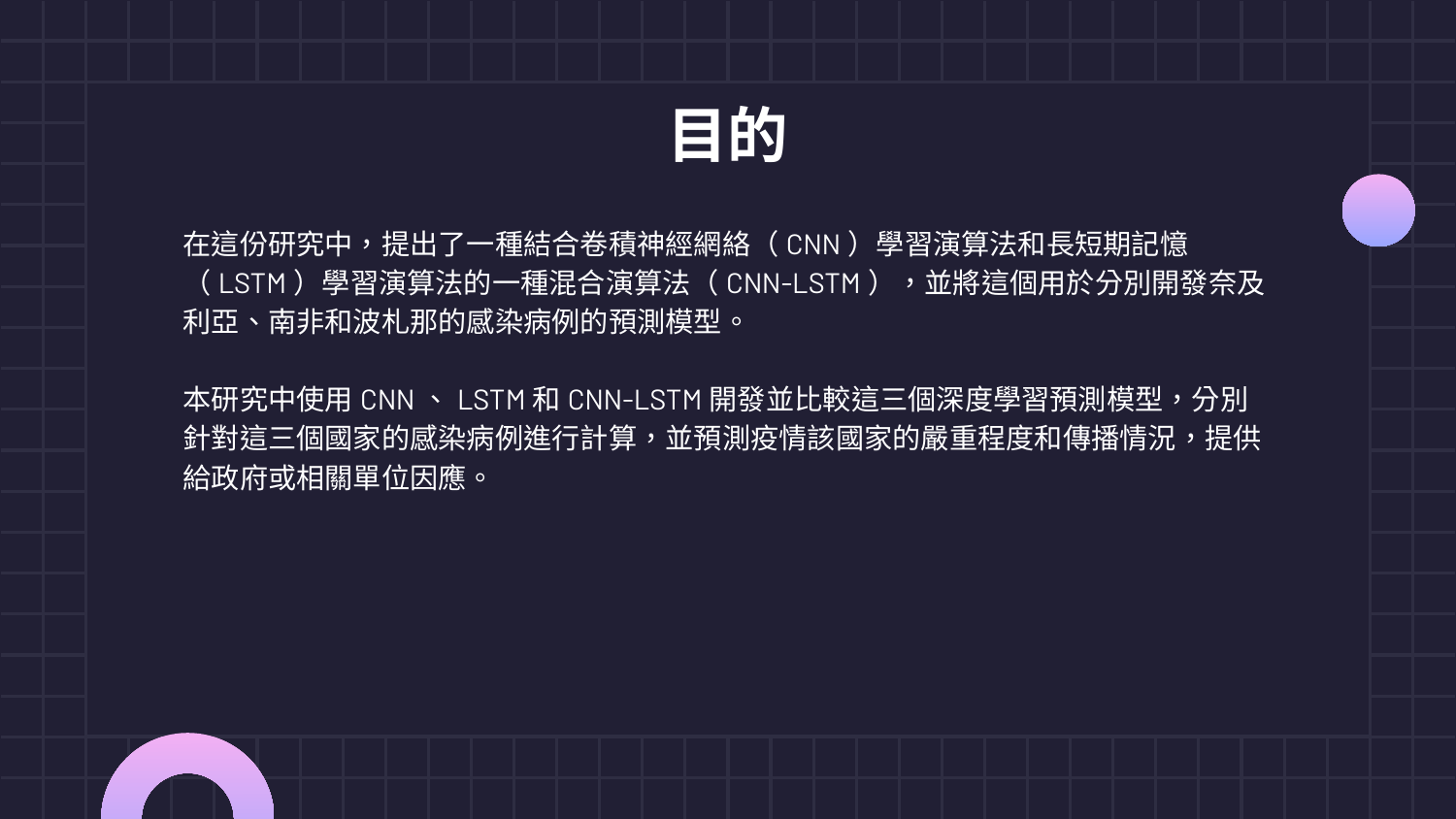

# 目的

在這份研究中，提出了一種結合卷積神經網絡（CNN）學習演算法和長短期記憶（LSTM）學習演算法的一種混合演算法（CNN-LSTM），並將這個用於分別開發奈及利亞、南非和波札那的感染病例的預測模型。

本研究中使用CNN、LSTM和CNN-LSTM開發並比較這三個深度學習預測模型，分別針對這三個國家的感染病例進行計算，並預測疫情該國家的嚴重程度和傳播情況，提供給政府或相關單位因應。